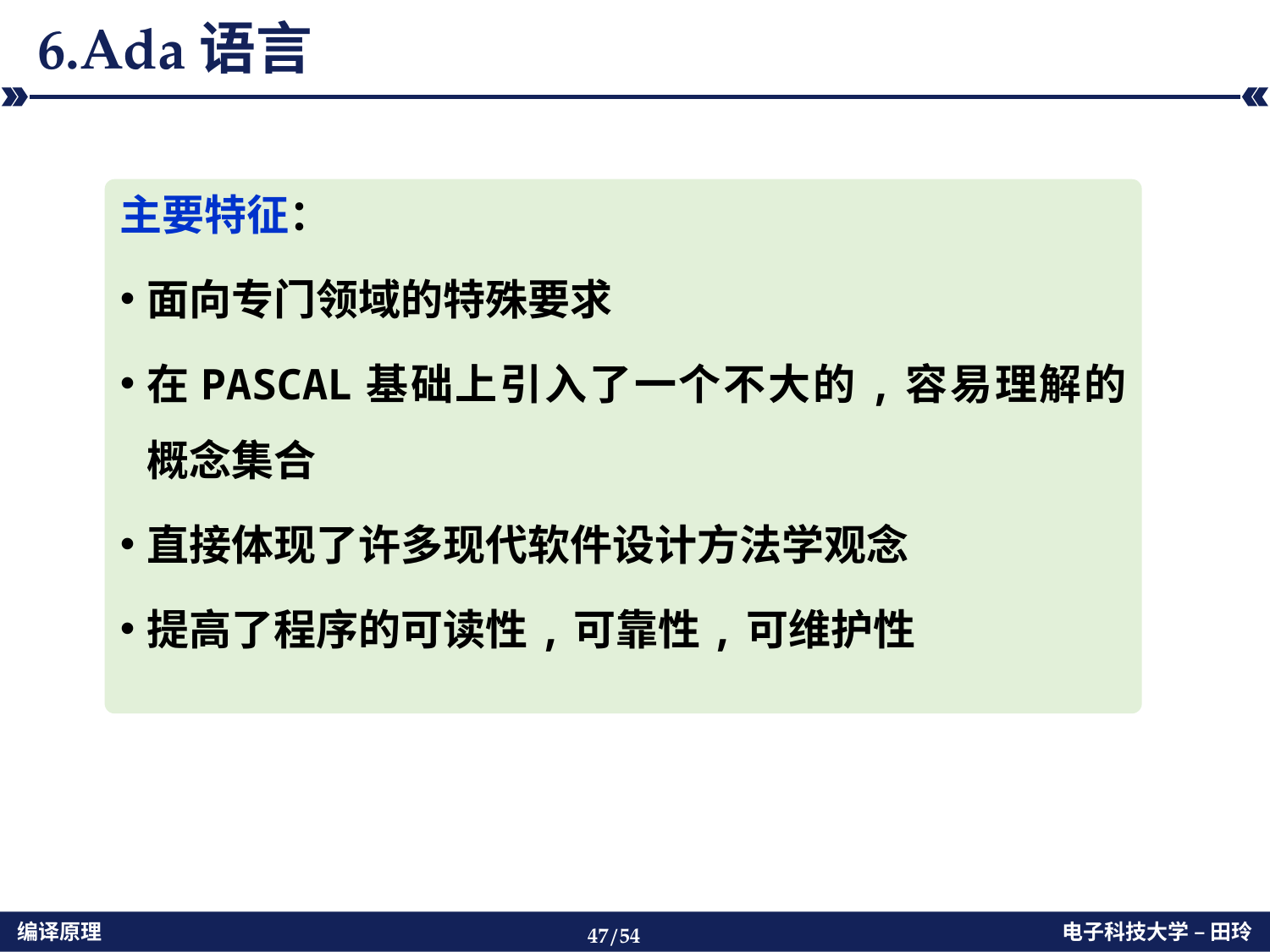

# 6.Ada语言
主要特征：
面向专门领域的特殊要求
在PASCAL基础上引入了一个不大的,容易理解的概念集合
直接体现了许多现代软件设计方法学观念
提高了程序的可读性,可靠性,可维护性